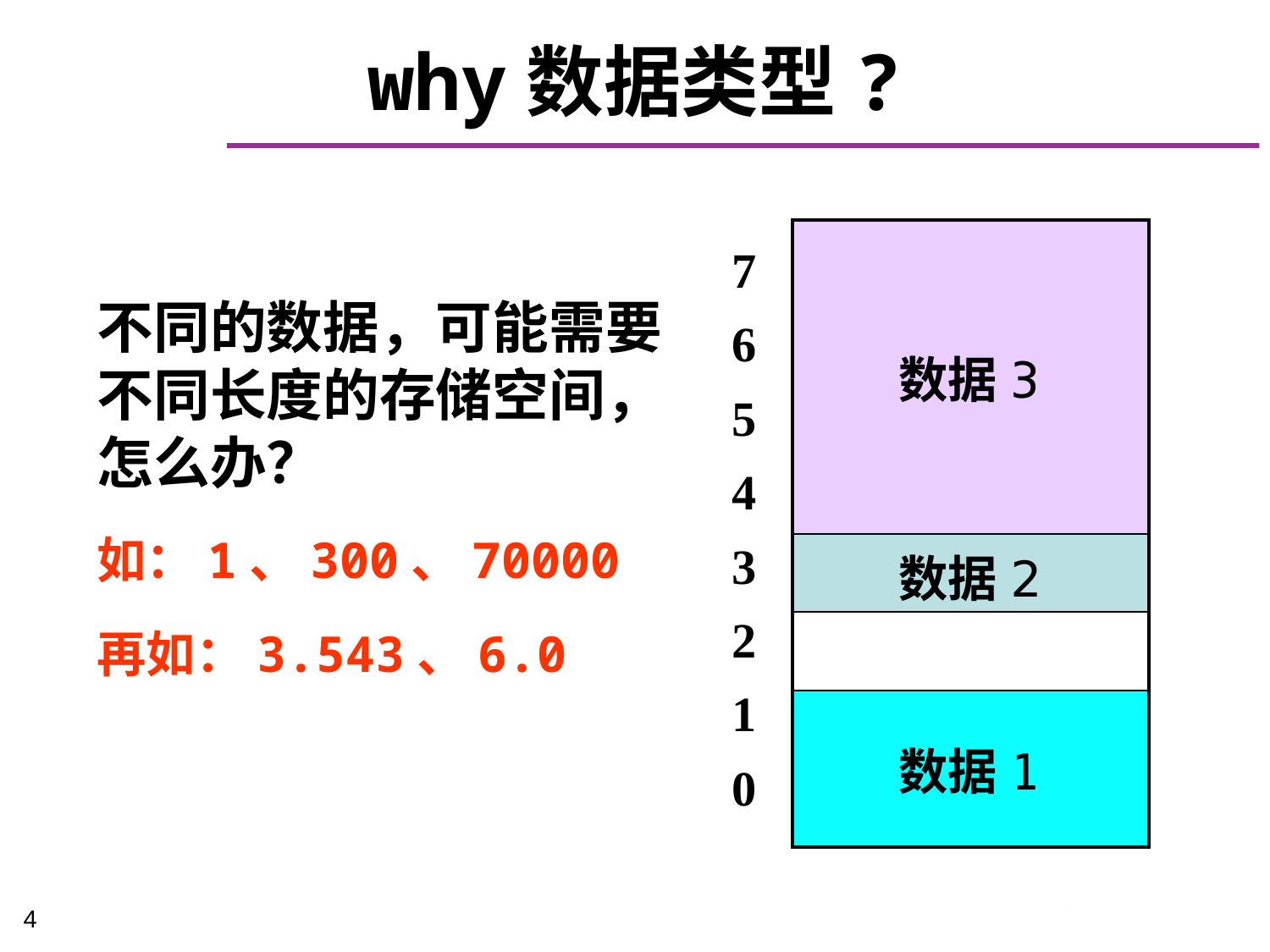

# why数据类型?
| 数据3 |
| --- |
| 数据2 |
|  |
| 数据1 |
7
6
5
4
3
2
1
0
不同的数据，可能需要不同长度的存储空间，怎么办？
如：1、300、70000
再如：3.543、6.0
4